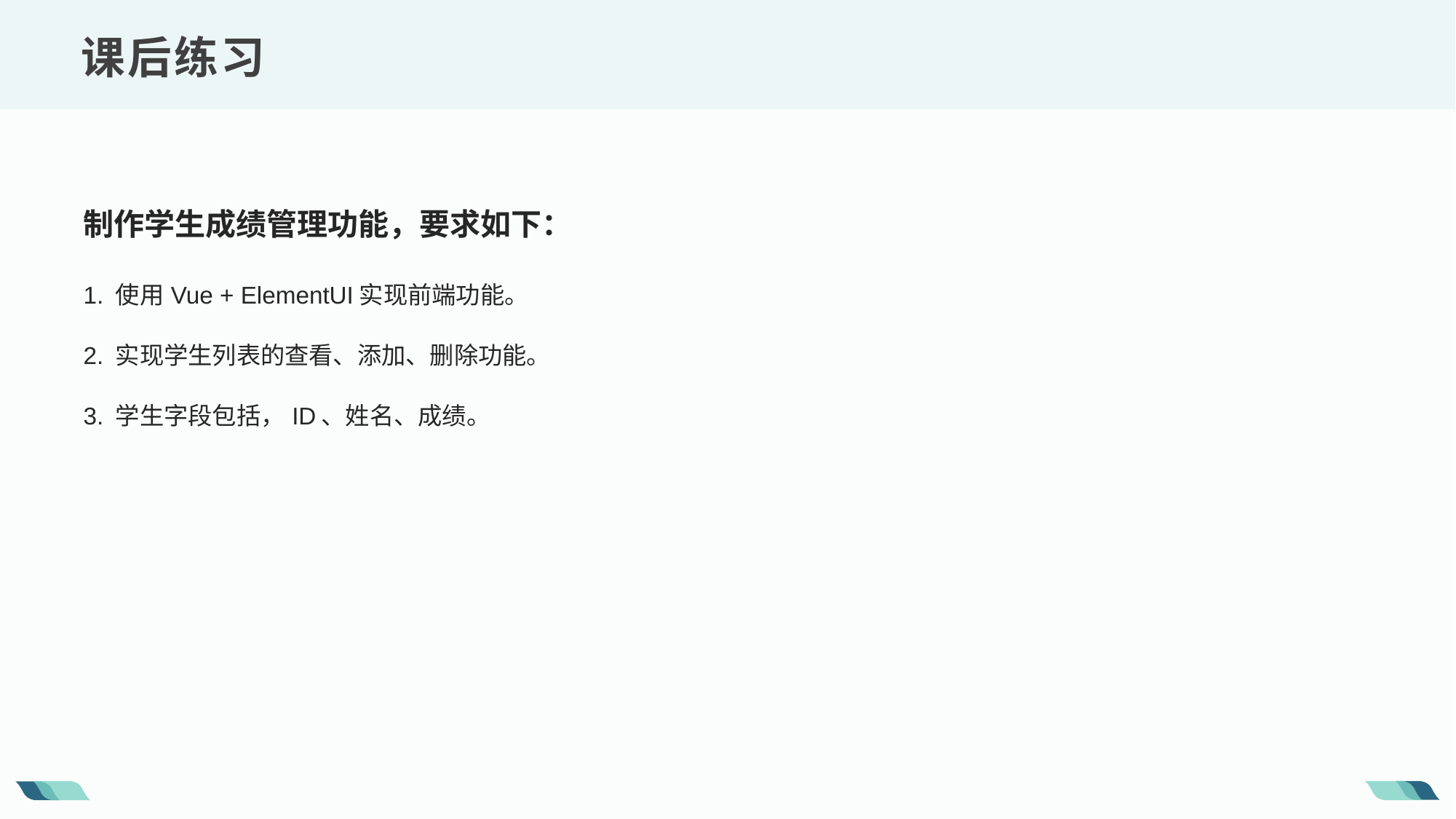

课后练习
制作学生成绩管理功能，要求如下：
1. 使用Vue + ElementUI实现前端功能。
2. 实现学生列表的查看、添加、删除功能。
3. 学生字段包括，ID、姓名、成绩。